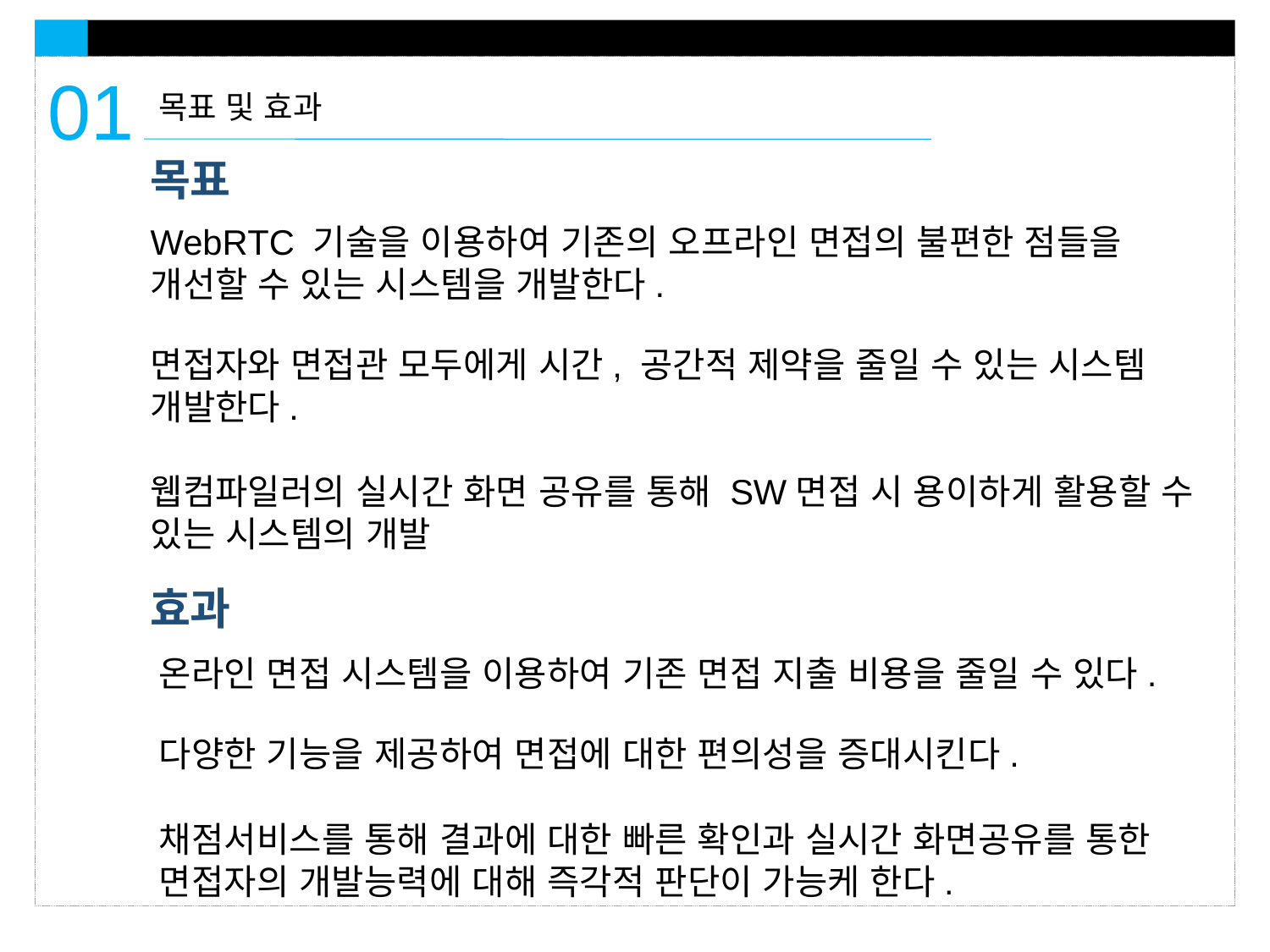

01

목표 및 효과

목표
WebRTC 기술을 이용하여 기존의 오프라인 면접의 불편한 점들을 개선할 수 있는 시스템을 개발한다.

면접자와 면접관 모두에게 시간, 공간적 제약을 줄일 수 있는 시스템 개발한다.

웹컴파일러의 실시간 화면 공유를 통해 SW면접 시 용이하게 활용할 수 있는 시스템의 개발

효과

온라인 면접 시스템을 이용하여 기존 면접 지출 비용을 줄일 수 있다.

다양한 기능을 제공하여 면접에 대한 편의성을 증대시킨다.

채점서비스를 통해 결과에 대한 빠른 확인과 실시간 화면공유를 통한 면접자의 개발능력에 대해 즉각적 판단이 가능케 한다.